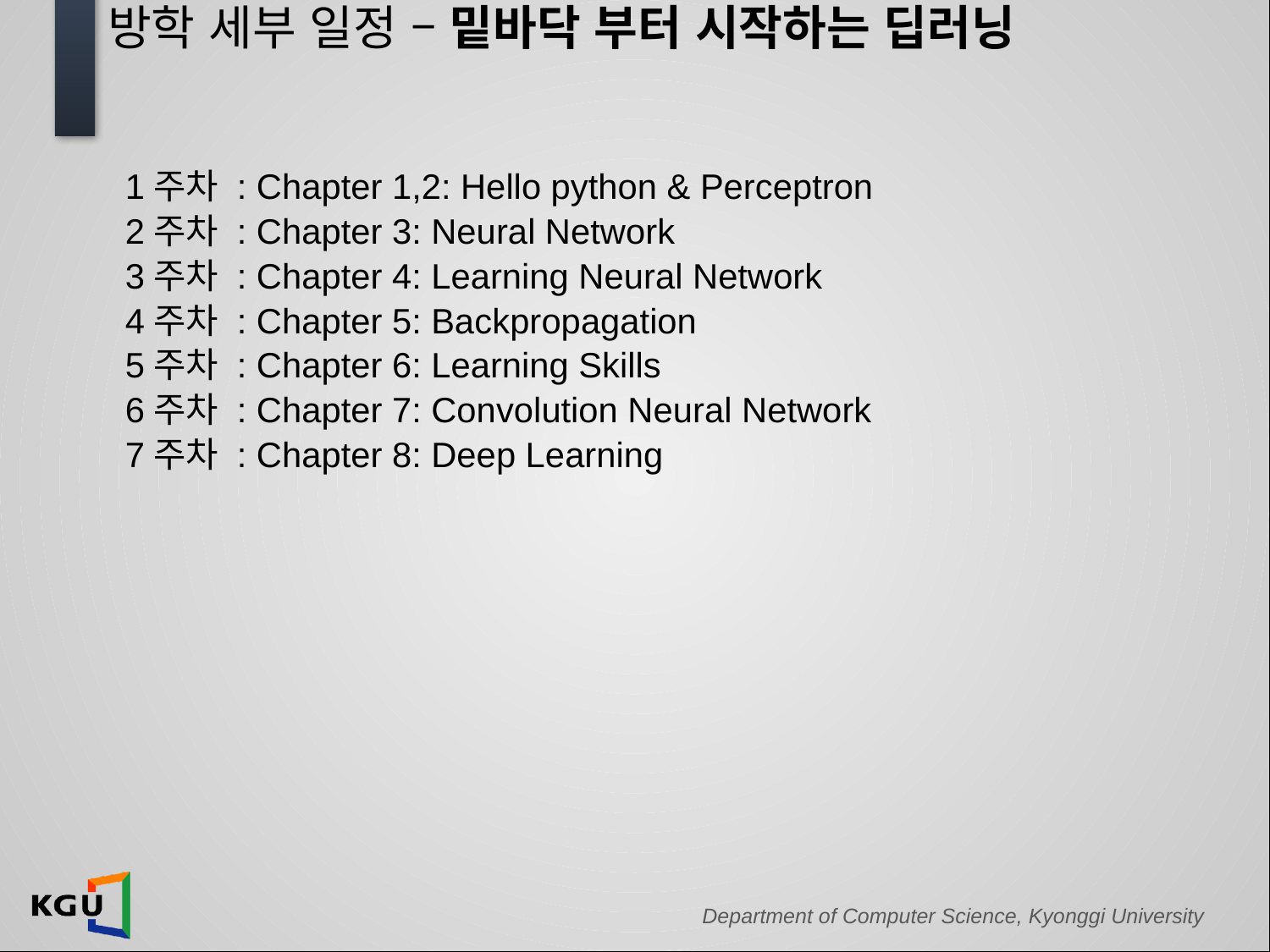

# 방학 세부 일정 – 밑바닥 부터 시작하는 딥러닝
1주차 : Chapter 1,2: Hello python & Perceptron
2주차 : Chapter 3: Neural Network
3주차 : Chapter 4: Learning Neural Network
4주차 : Chapter 5: Backpropagation
5주차 : Chapter 6: Learning Skills
6주차 : Chapter 7: Convolution Neural Network
7주차 : Chapter 8: Deep Learning